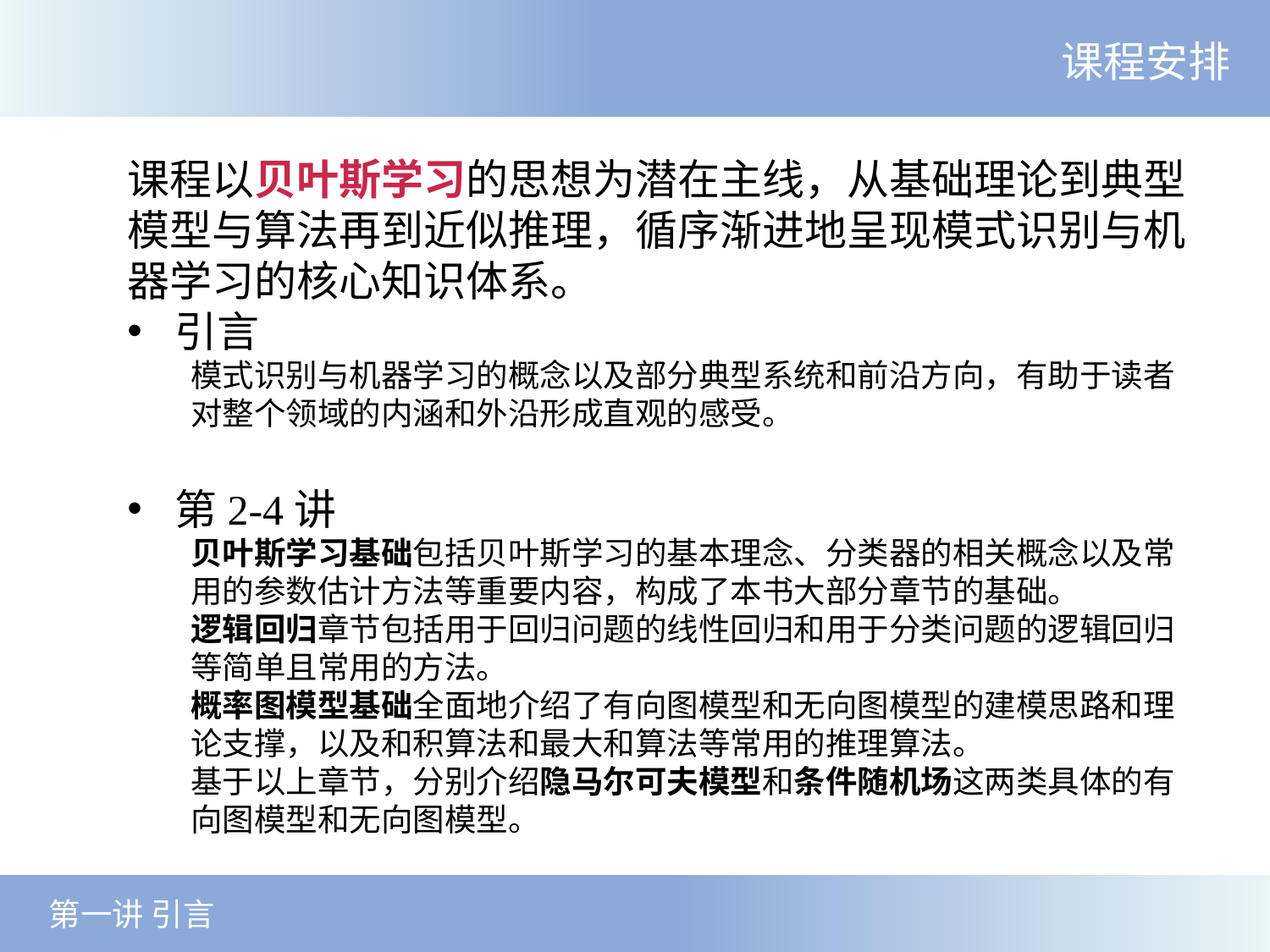

课程安排
课程以贝叶斯学习的思想为潜在主线，从基础理论到典型模型与算法再到近似推理，循序渐进地呈现模式识别与机器学习的核心知识体系。
引言
模式识别与机器学习的概念以及部分典型系统和前沿方向，有助于读者对整个领域的内涵和外沿形成直观的感受。

第2-4讲
贝叶斯学习基础包括贝叶斯学习的基本理念、分类器的相关概念以及常用的参数估计方法等重要内容，构成了本书大部分章节的基础。
逻辑回归章节包括用于回归问题的线性回归和用于分类问题的逻辑回归等简单且常用的方法。
概率图模型基础全面地介绍了有向图模型和无向图模型的建模思路和理论支撑，以及和积算法和最大和算法等常用的推理算法。
基于以上章节，分别介绍隐马尔可夫模型和条件随机场这两类具体的有向图模型和无向图模型。

    第一讲 引言